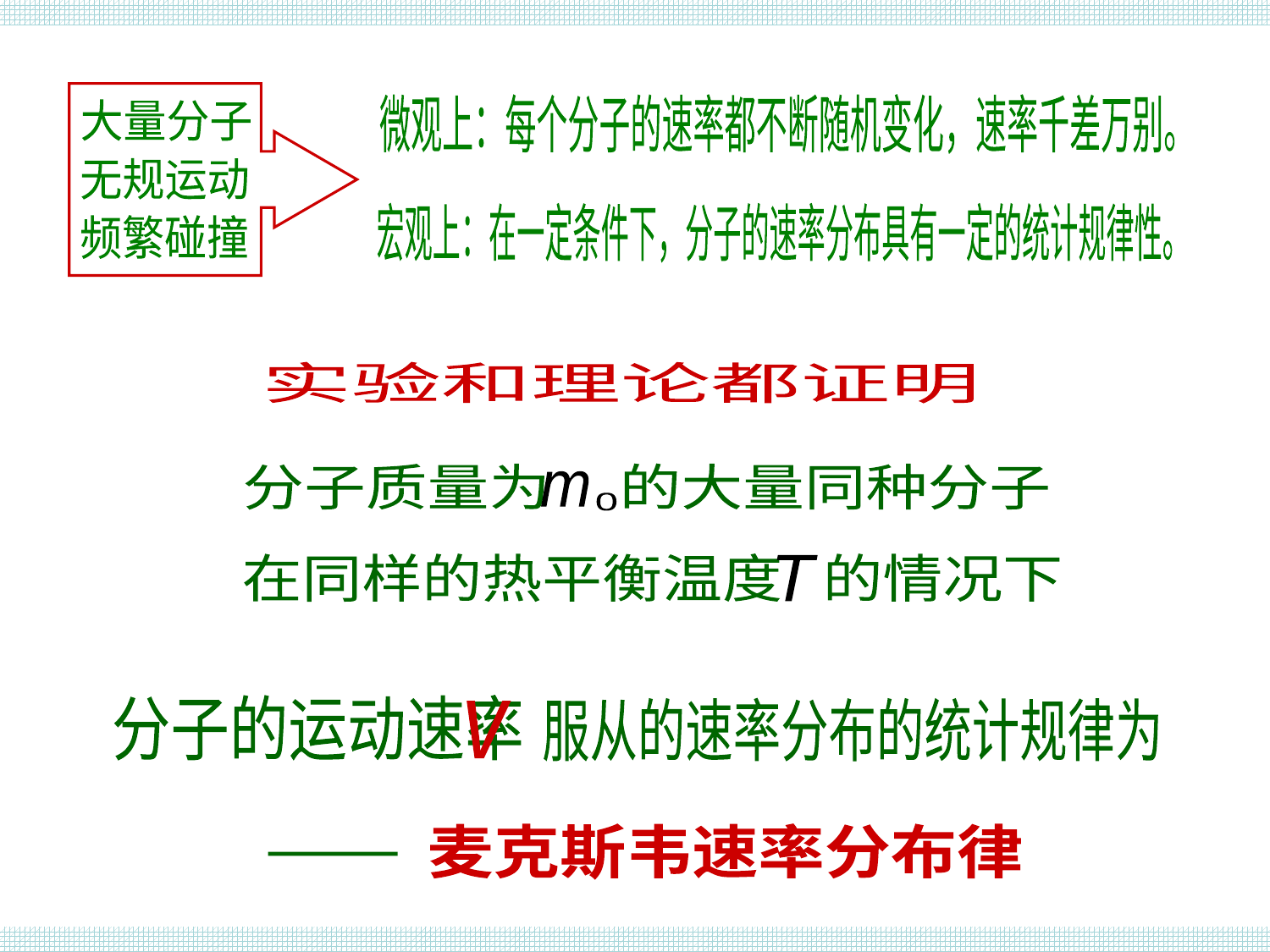

麦氏速率分布

微观上：每个分子的速率都不断随机变化，速率千差万别。
大量分子
无规运动
宏观上：在一定条件下，分子的速率分布具有一定的统计规律性。
频繁碰撞
实验和理论都证明
分子质量为     的大量同种分子
m
0
在同样的热平衡温度   的情况下
T
分子的运动速率
服从的速率分布的统计规律为
v
麦克斯韦速率分布律